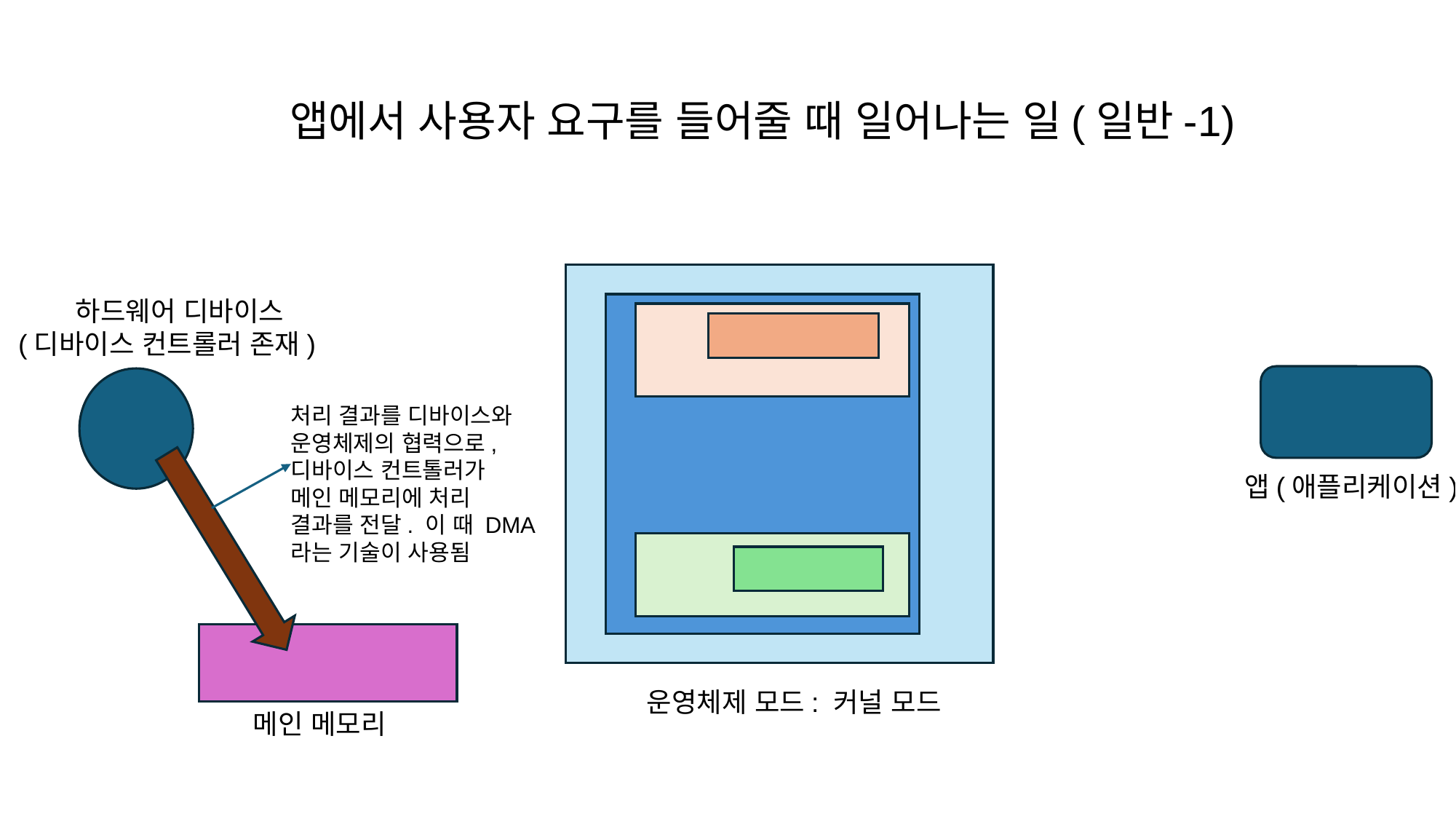

# 앱에서 사용자 요구를 들어줄 때 일어나는 일(일반-1)

하드웨어 디바이스
(디바이스 컨트롤러 존재)

처리 결과를 디바이스와 운영체제의 협력으로, 디바이스 컨트톨러가   메인 메모리에 처리 결과를 전달. 이 때 DMA라는 기술이 사용됨

앱(애플리케이션)

운영체제 모드: 커널 모드
메인 메모리